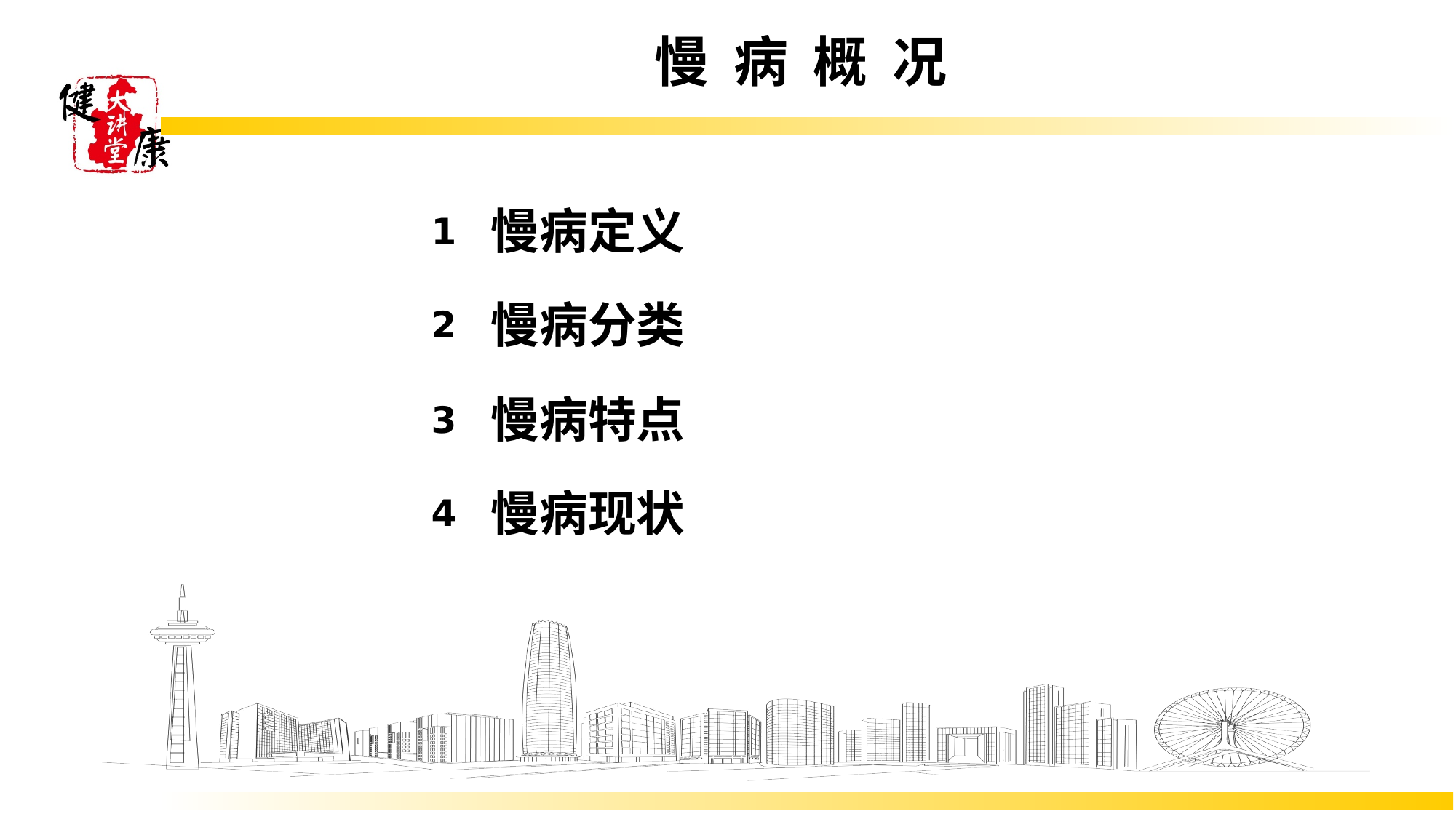

# 慢  病  概  况
1
慢病定义
2
慢病分类
3
慢病特点
4
慢病现状